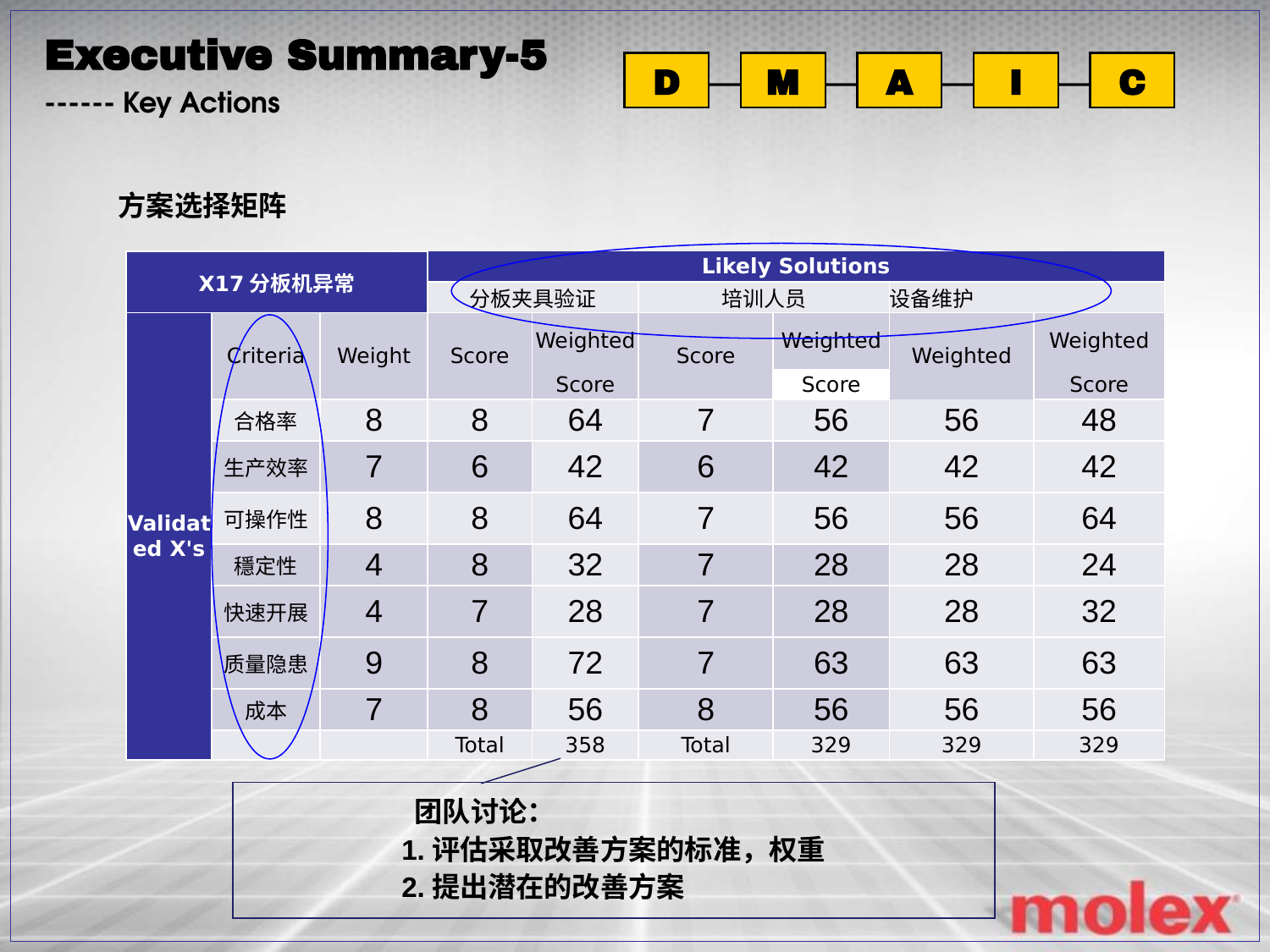

Executive Summary-5
------ Key Actions
方案选择矩阵

| X17分板机异常 |  |  | Likely Solutions |  |  |  |  |  |
| --- | --- | --- | --- | --- | --- | --- | --- | --- |
|  |  |  | 分板夹具验证 |  | 培训人员 |  | 设备维护 |  |
| Validated X's | Criteria | Weight | Score | Weighted | Score | Weighted | Weighted | Weighted |
|  |  |  |  | Score |  | Score | Score | Score |
|  | 合格率 | 8 | 8 | 64 | 7 | 56 | 56 | 48 |
|  | 生产效率 | 7 | 6 | 42 | 6 | 42 | 42 | 42 |
|  | 可操作性 | 8 | 8 | 64 | 7 | 56 | 56 | 64 |
|  | 穩定性 | 4 | 8 | 32 | 7 | 28 | 28 | 24 |
|  | 快速开展 | 4 | 7 | 28 | 7 | 28 | 28 | 32 |
|  | 质量隐患 | 9 | 8 | 72 | 7 | 63 | 63 | 63 |
|  | 成本 | 7 | 8 | 56 | 8 | 56 | 56 | 56 |
|  |  |  | Total | 358 | Total | 329 | 329 | 329 |

 团队讨论：
1.评估采取改善方案的标准，权重
2.提出潜在的改善方案